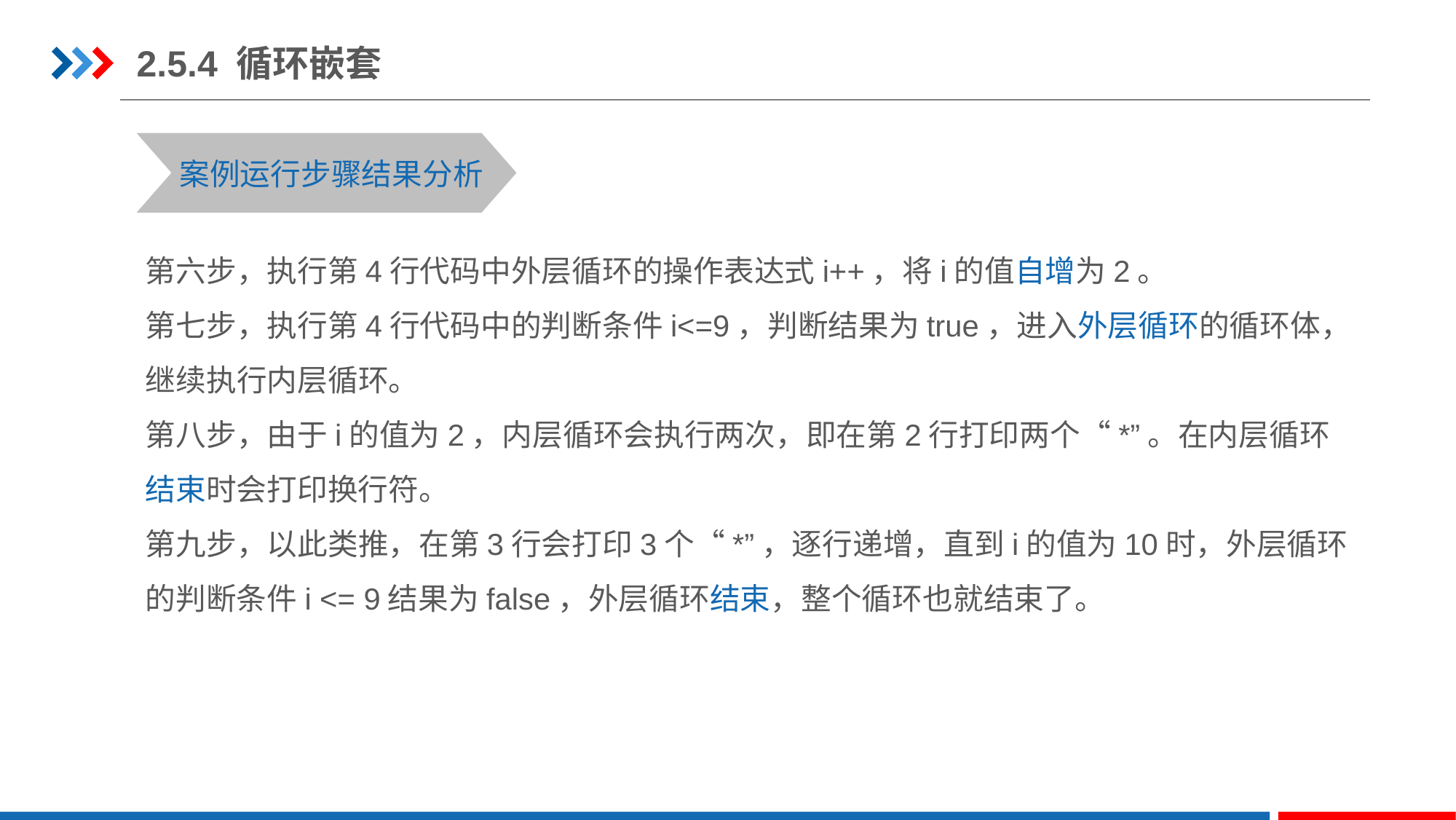

2.5.4 循环嵌套

案例运行步骤结果分析
第六步，执行第4行代码中外层循环的操作表达式i++，将i的值自增为2。
第七步，执行第4行代码中的判断条件i<=9，判断结果为true，进入外层循环的循环体，继续执行内层循环。
第八步，由于i的值为2，内层循环会执行两次，即在第2行打印两个“*”。在内层循环结束时会打印换行符。
第九步，以此类推，在第3行会打印3个“*”，逐行递增，直到i的值为10时，外层循环的判断条件i <= 9结果为false，外层循环结束，整个循环也就结束了。